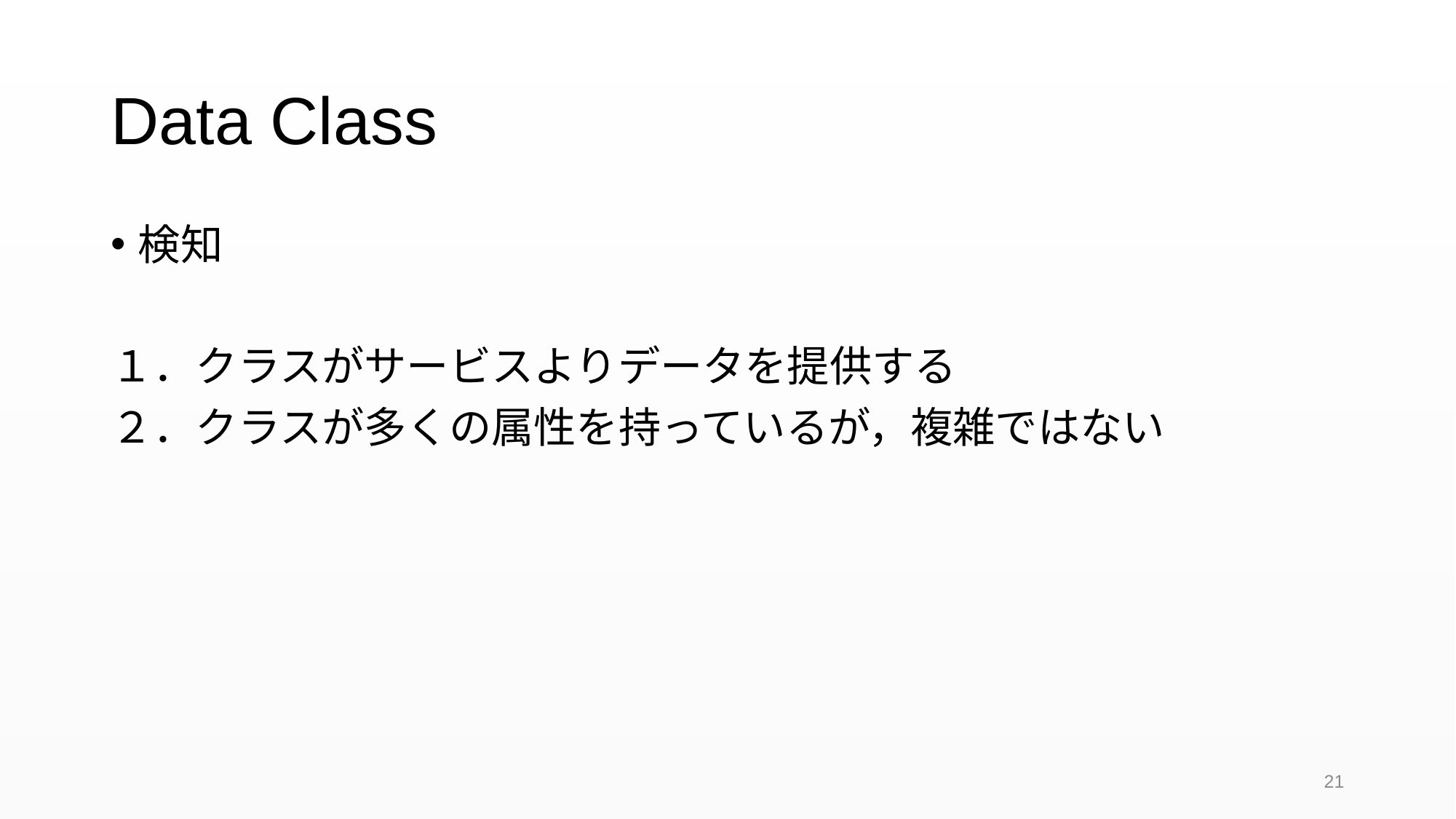

# Data Class
検知

１．クラスがサービスよりデータを提供する
２．クラスが多くの属性を持っているが，複雑ではない

21